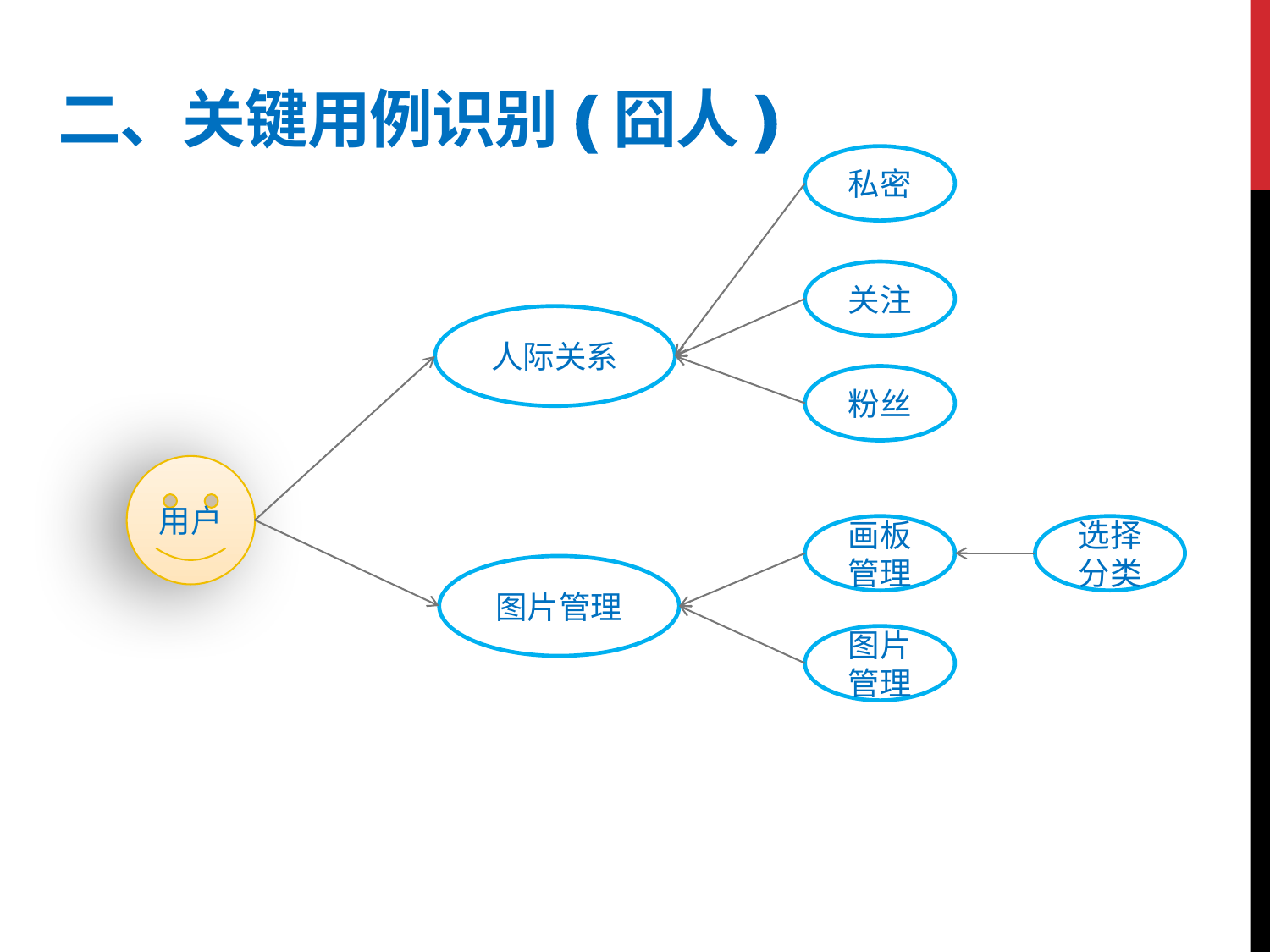

二、关键用例识别(囧人)
私密
关注
人际关系
粉丝
用户
画板管理
选择分类
图片管理
图片管理